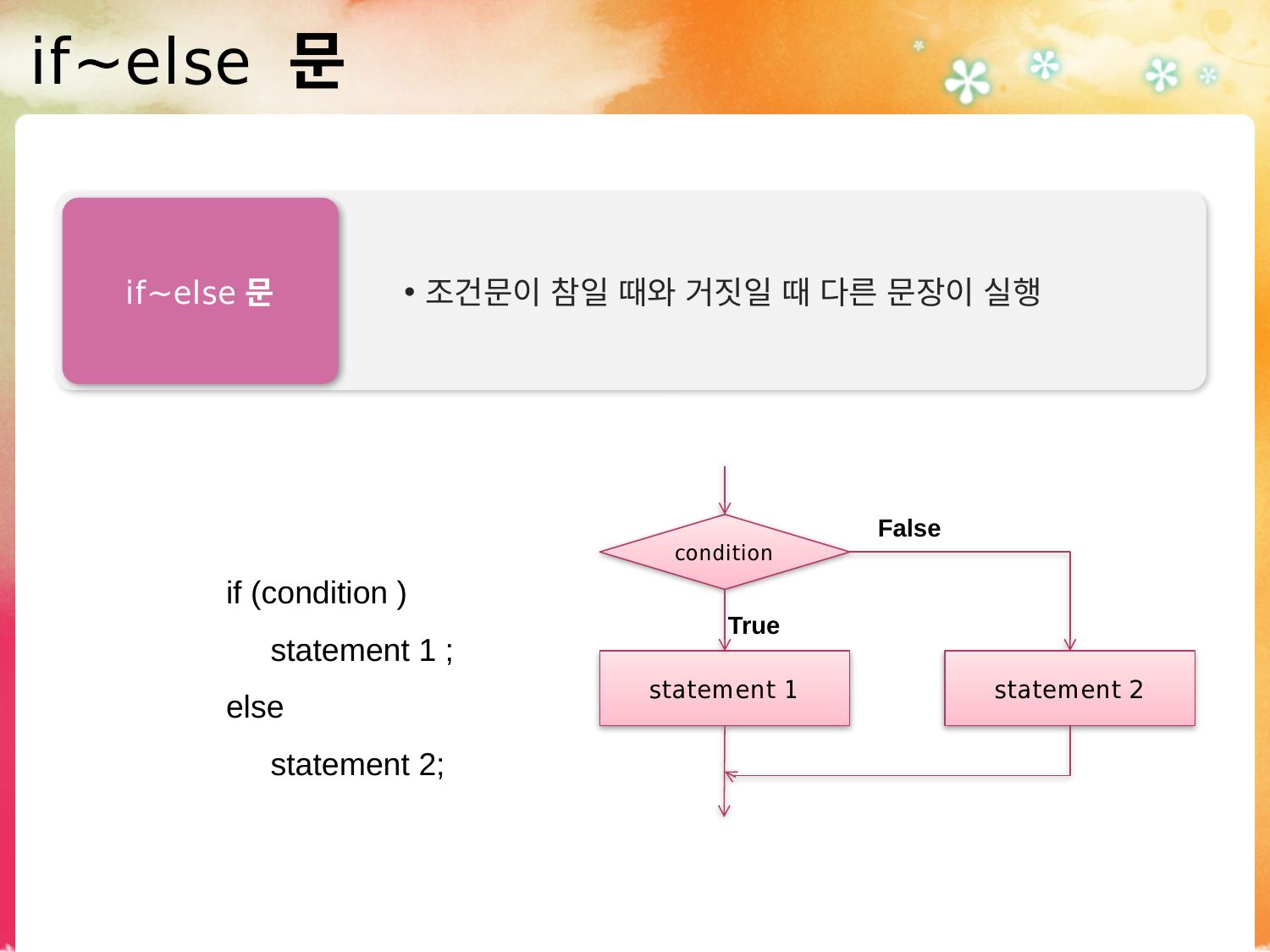

# if~else 문

조건문이 참일 때와 거짓일 때 다른 문장이 실행
if~else문
False
condition
if (condition )
     statement 1 ;
else
     statement 2;
True
statement 1
statement 2